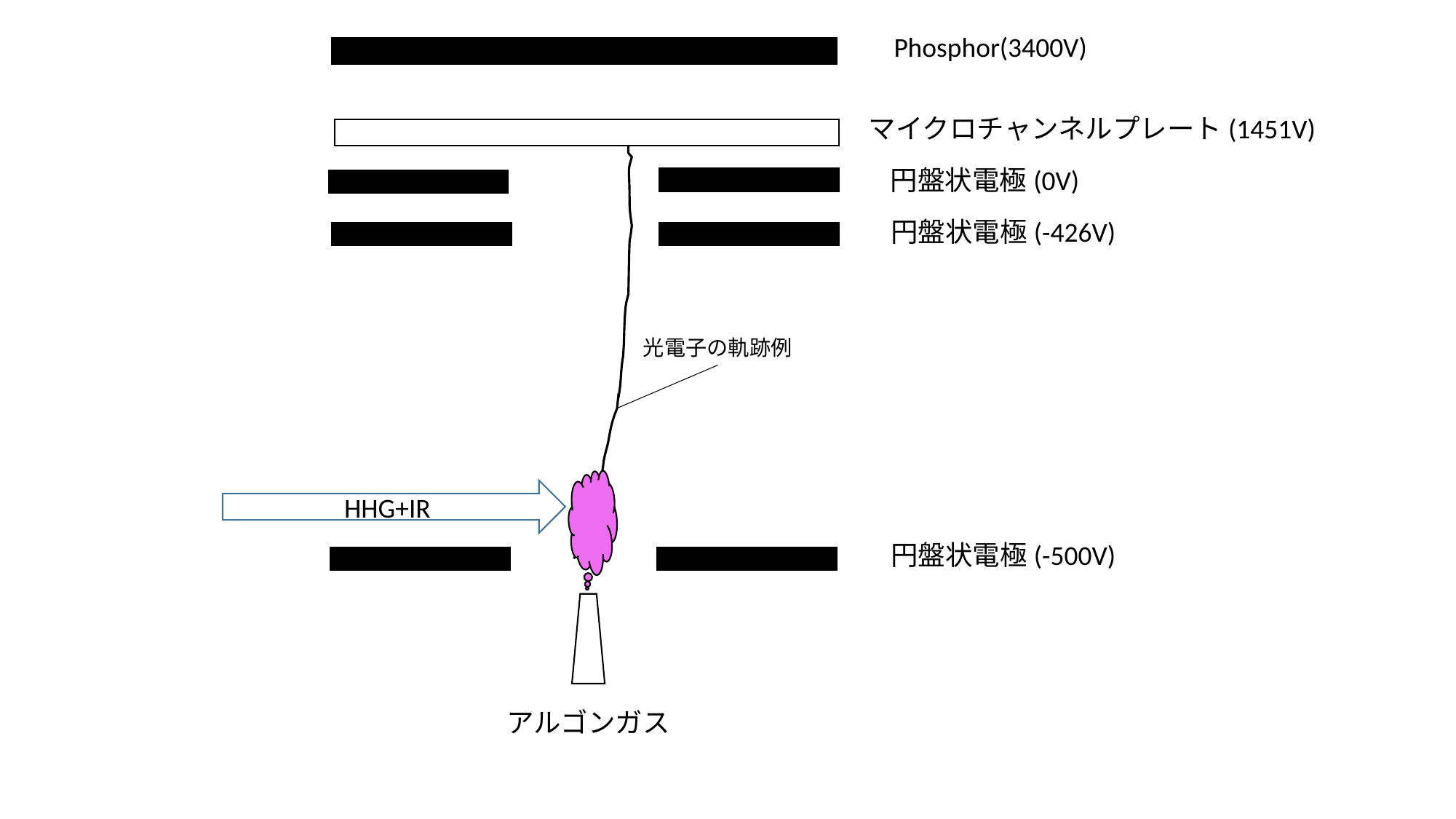

Phosphor(3400V)

マイクロチャンネルプレート(1451V)

円盤状電極(0V)

円盤状電極(-426V)

光電子の軌跡例

HHG+IR
円盤状電極(-500V)

アルゴンガス